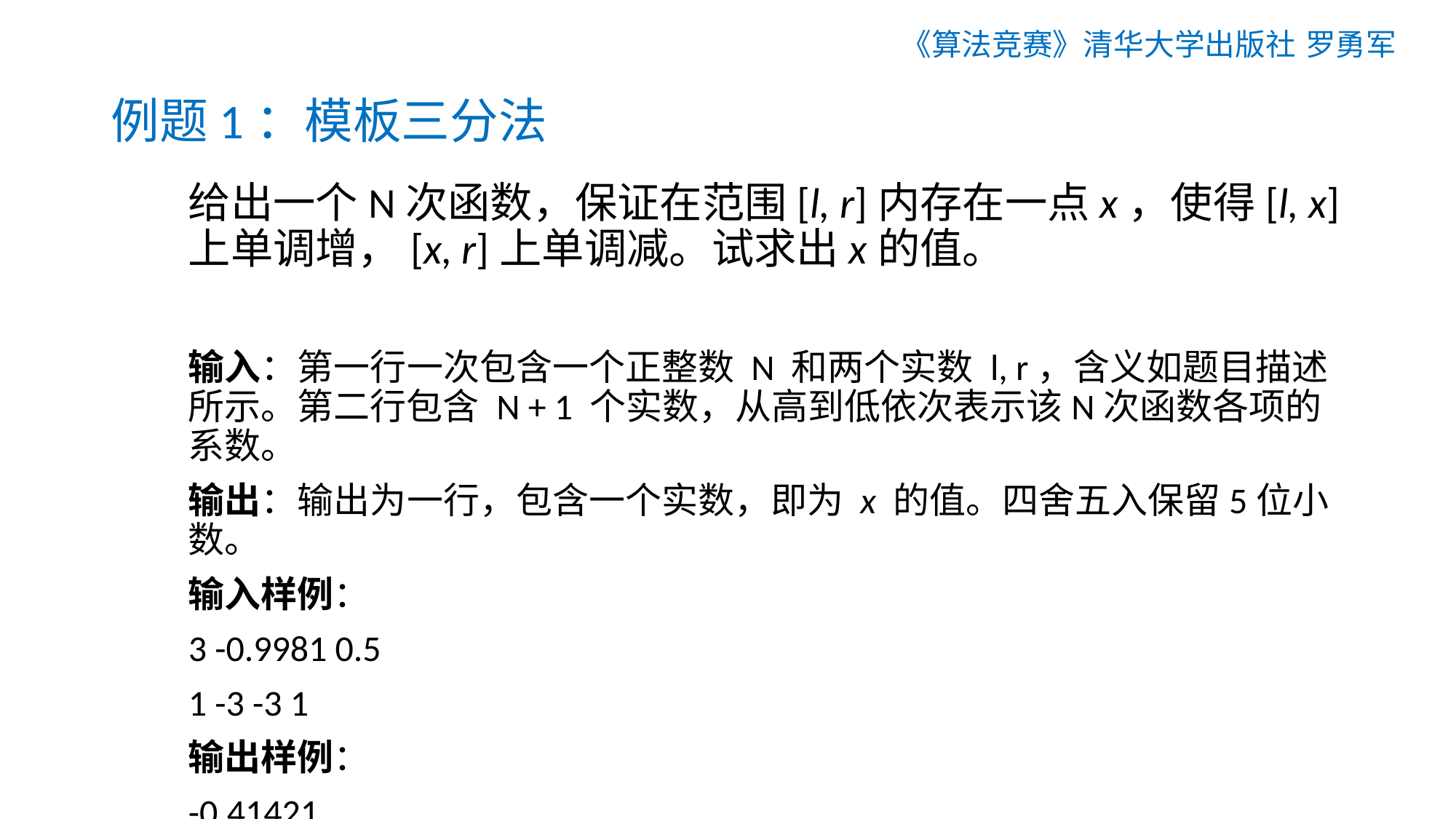

《算法竞赛》清华大学出版社 罗勇军
# 例题1：模板三分法
给出一个N次函数，保证在范围[l, r]内存在一点x，使得[l, x]上单调增，[x, r]上单调减。试求出x的值。

输入：第一行一次包含一个正整数 N 和两个实数 l, r，含义如题目描述所示。第二行包含 N + 1 个实数，从高到低依次表示该N次函数各项的系数。
输出：输出为一行，包含一个实数，即为 x 的值。四舍五入保留5位小数。
输入样例：
3 -0.9981 0.5
1 -3 -3 1
输出样例：
-0.41421